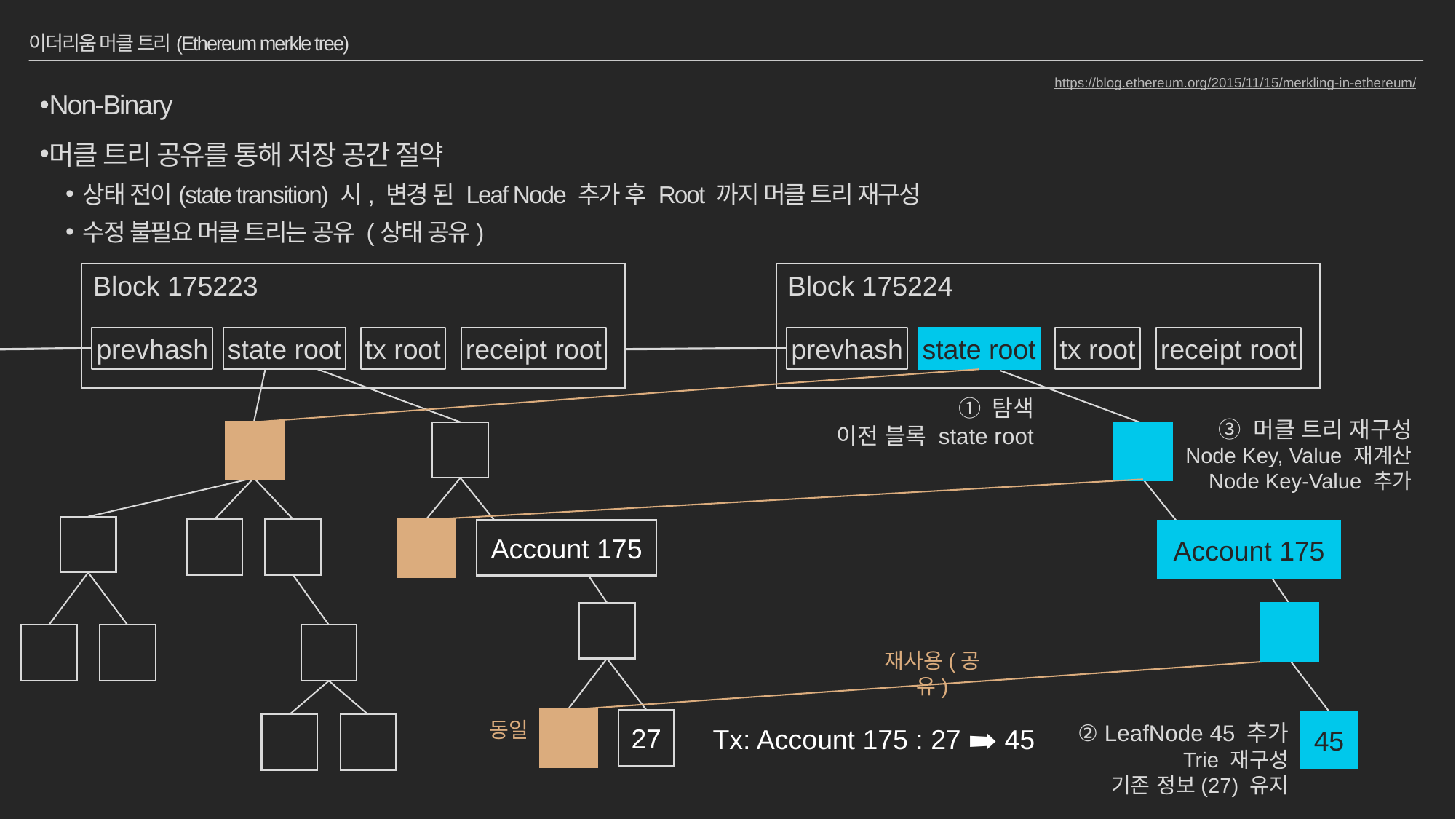

# 이더리움 머클 트리(Ethereum merkle tree)
https://blog.ethereum.org/2015/11/15/merkling-in-ethereum/
Non-Binary
머클 트리 공유를 통해 저장 공간 절약
상태 전이(state transition) 시, 변경 된 Leaf Node 추가 후 Root 까지 머클 트리 재구성
수정 불필요 머클 트리는 공유 (상태 공유)

Block 175224
prevhash
state root
tx root
receipt root

Block 175223
prevhash
state root
tx root
receipt root
state root
① 탐색
이전 블록 state root
③ 머클 트리 재구성
Node Key, Value 재계산
Node Key-Value 추가

Account 175
Account 175
Account 175

재사용(공유)

27
27
45
동일
② LeafNode 45 추가
Trie 재구성
기존 정보(27) 유지

Tx: Account 175 : 27 ➡ 45